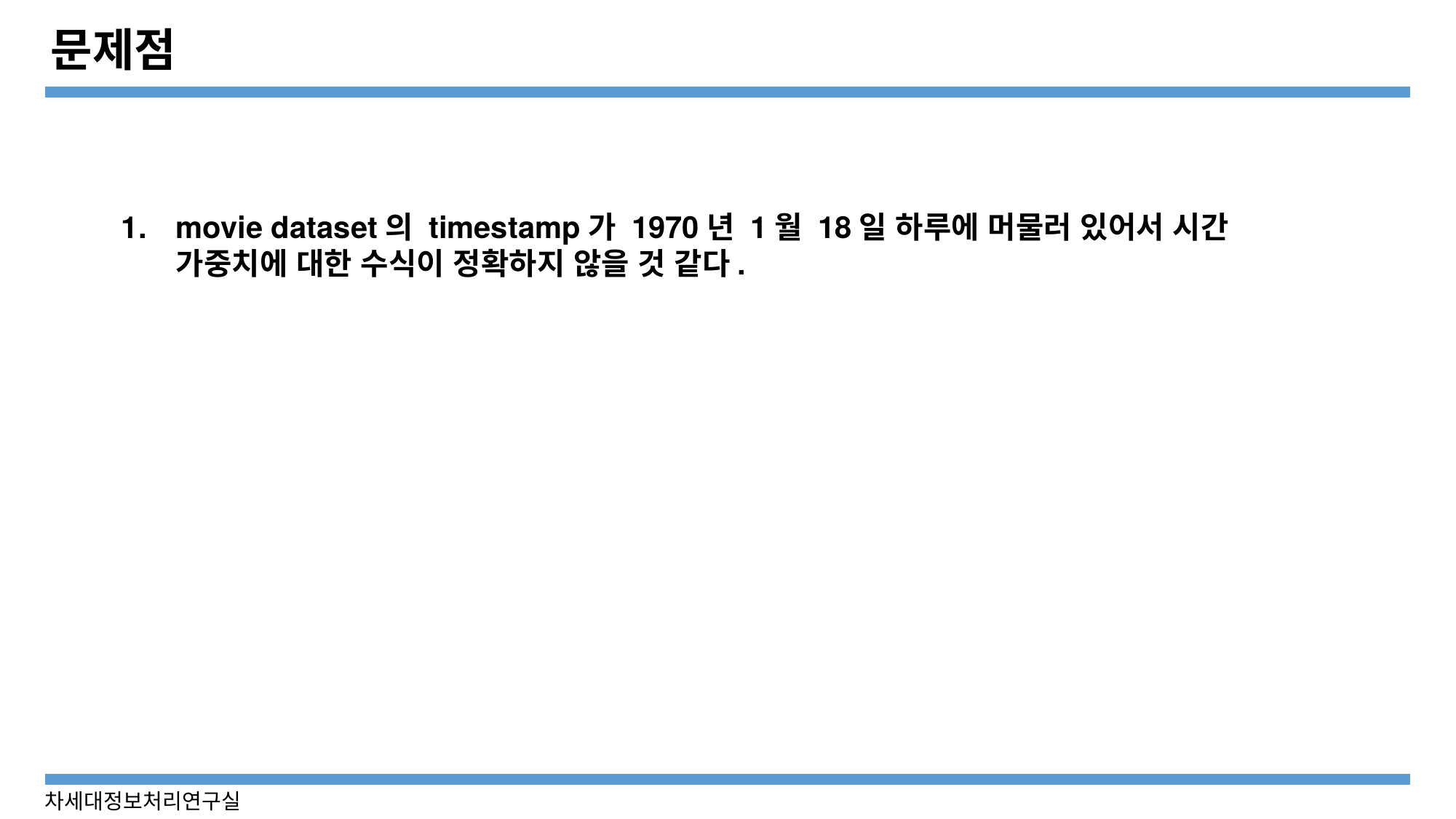

# 문제점
movie dataset의 timestamp가 1970년 1월 18일 하루에 머물러 있어서 시간 가중치에 대한 수식이 정확하지 않을 것 같다.